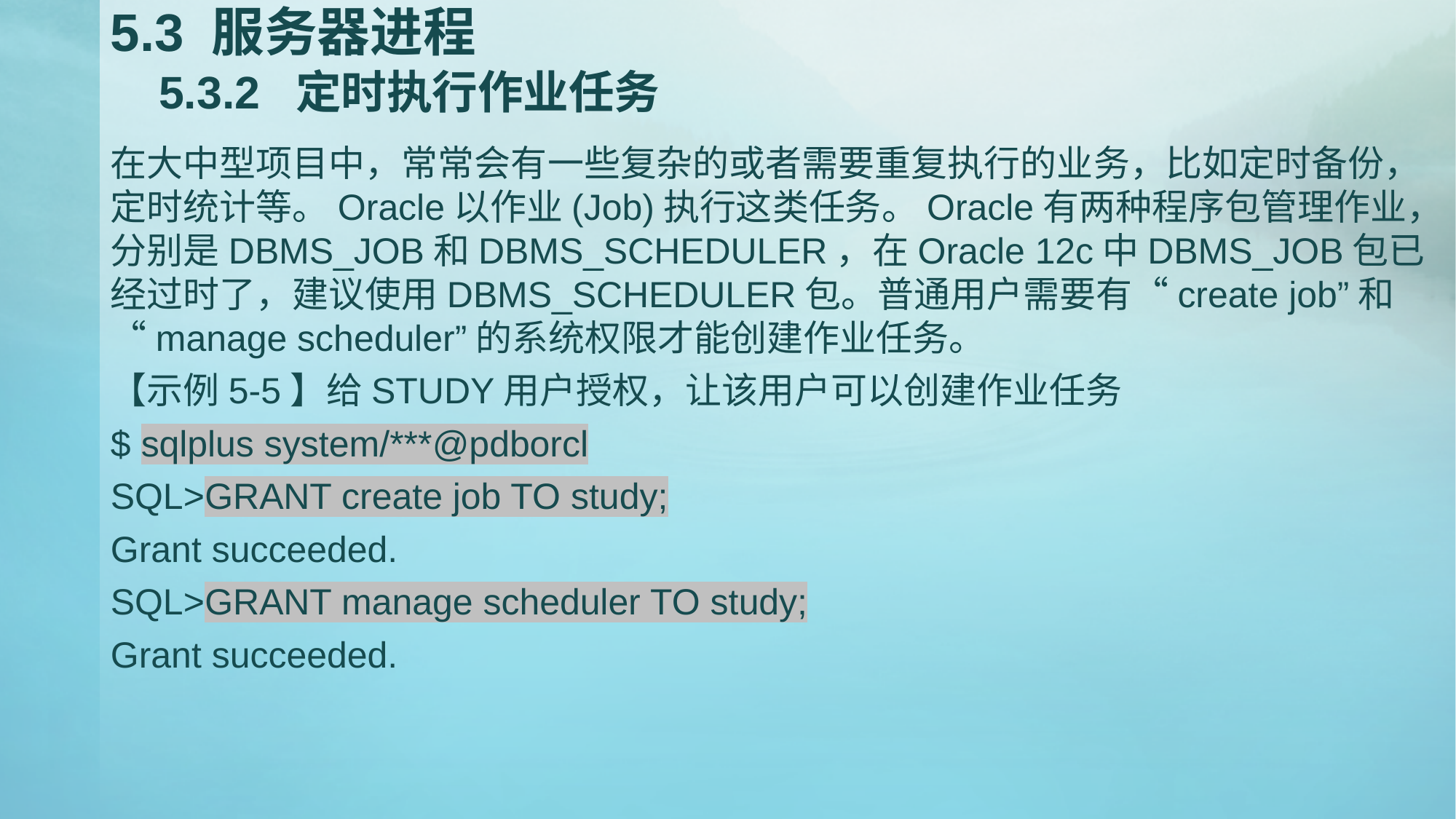

# 5.3 服务器进程 5.3.2  定时执行作业任务
在大中型项目中，常常会有一些复杂的或者需要重复执行的业务，比如定时备份，定时统计等。Oracle以作业(Job)执行这类任务。Oracle有两种程序包管理作业，分别是DBMS_JOB和DBMS_SCHEDULER，在Oracle 12c中DBMS_JOB包已经过时了，建议使用DBMS_SCHEDULER包。普通用户需要有“create job”和“manage scheduler”的系统权限才能创建作业任务。
【示例5-5】给STUDY用户授权，让该用户可以创建作业任务
$ sqlplus system/***@pdborcl
SQL>GRANT create job TO study;
Grant succeeded.
SQL>GRANT manage scheduler TO study;
Grant succeeded.